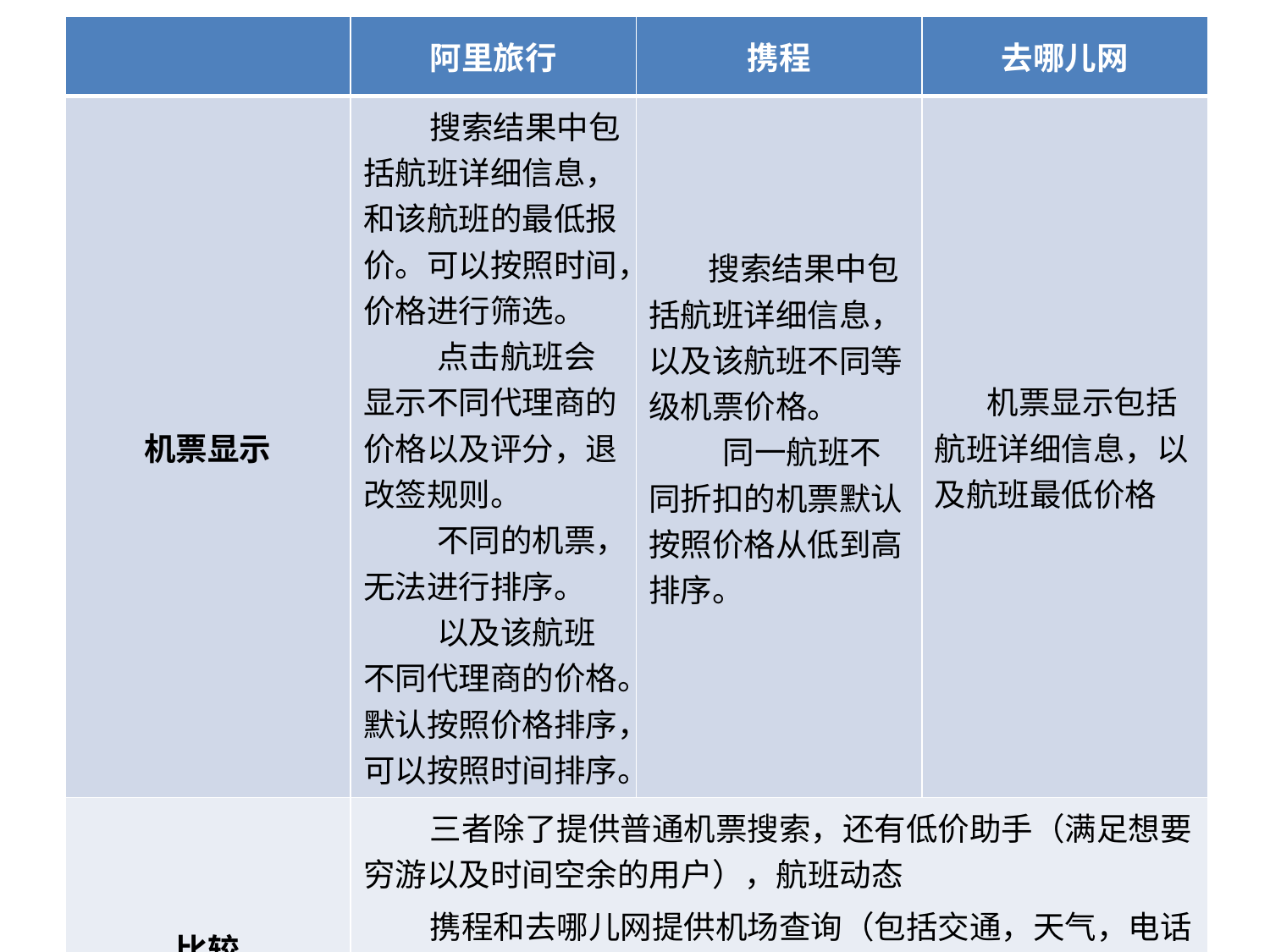

|  | 阿里旅行 | 携程 | 去哪儿网 |
| --- | --- | --- | --- |
| 机票显示 | 搜索结果中包括航班详细信息，和该航班的最低报价。可以按照时间，价格进行筛选。 点击航班会显示不同代理商的价格以及评分，退改签规则。 不同的机票，无法进行排序。 以及该航班不同代理商的价格。默认按照价格排序，可以按照时间排序。 | 搜索结果中包括航班详细信息，以及该航班不同等级机票价格。 同一航班不同折扣的机票默认按照价格从低到高排序。 | 机票显示包括航班详细信息，以及航班最低价格 |
| 比较 | 三者除了提供普通机票搜索，还有低价助手（满足想要穷游以及时间空余的用户），航班动态 携程和去哪儿网提供机场查询（包括交通，天气，电话等等） 阿里旅行和去哪儿无法对特定航班的不同代理商的机票价格进行排序 |  |  |